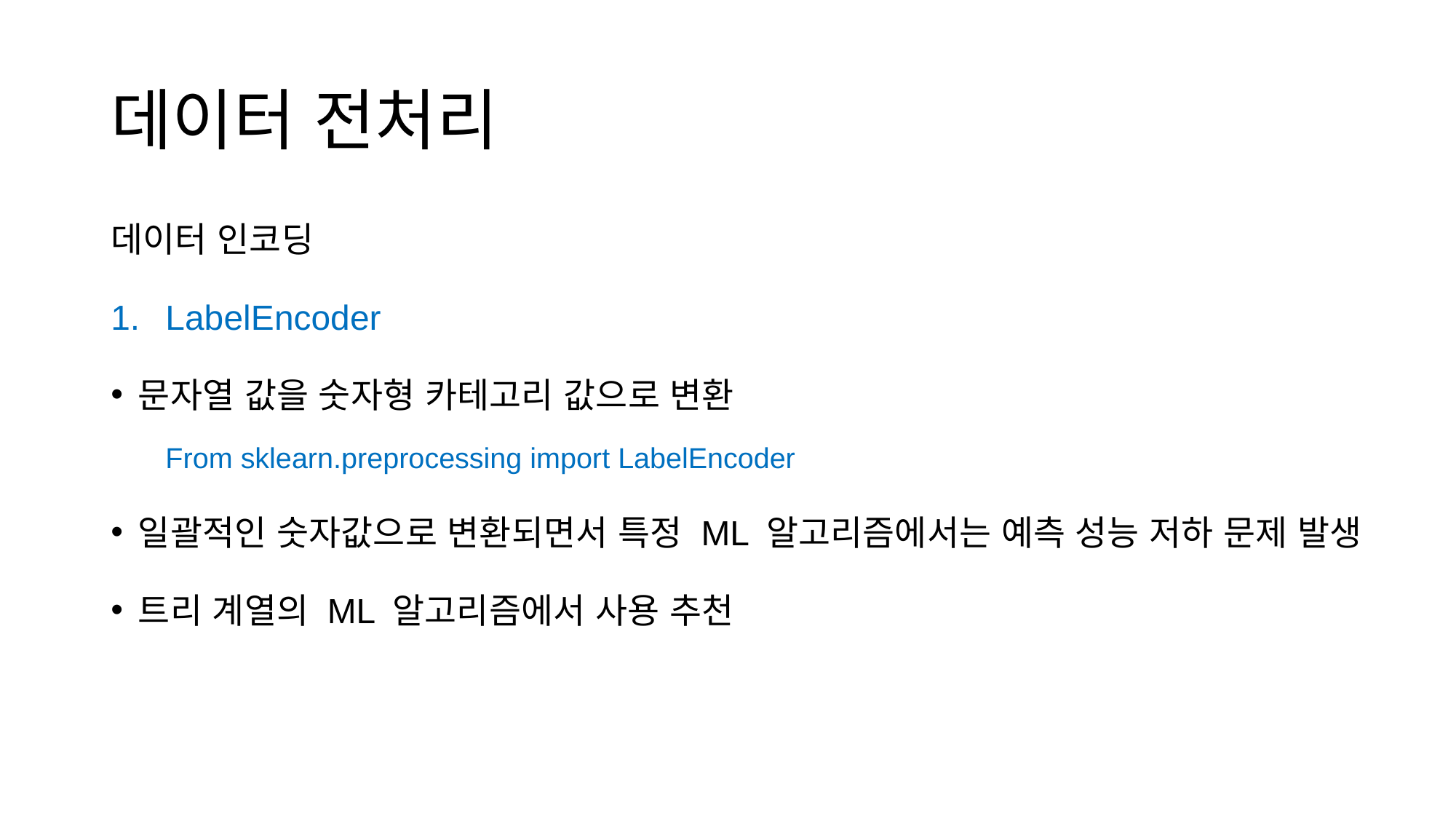

# 데이터 전처리
데이터 인코딩
LabelEncoder
문자열 값을 숫자형 카테고리 값으로 변환
From sklearn.preprocessing import LabelEncoder
일괄적인 숫자값으로 변환되면서 특정 ML 알고리즘에서는 예측 성능 저하 문제 발생
트리 계열의 ML 알고리즘에서 사용 추천